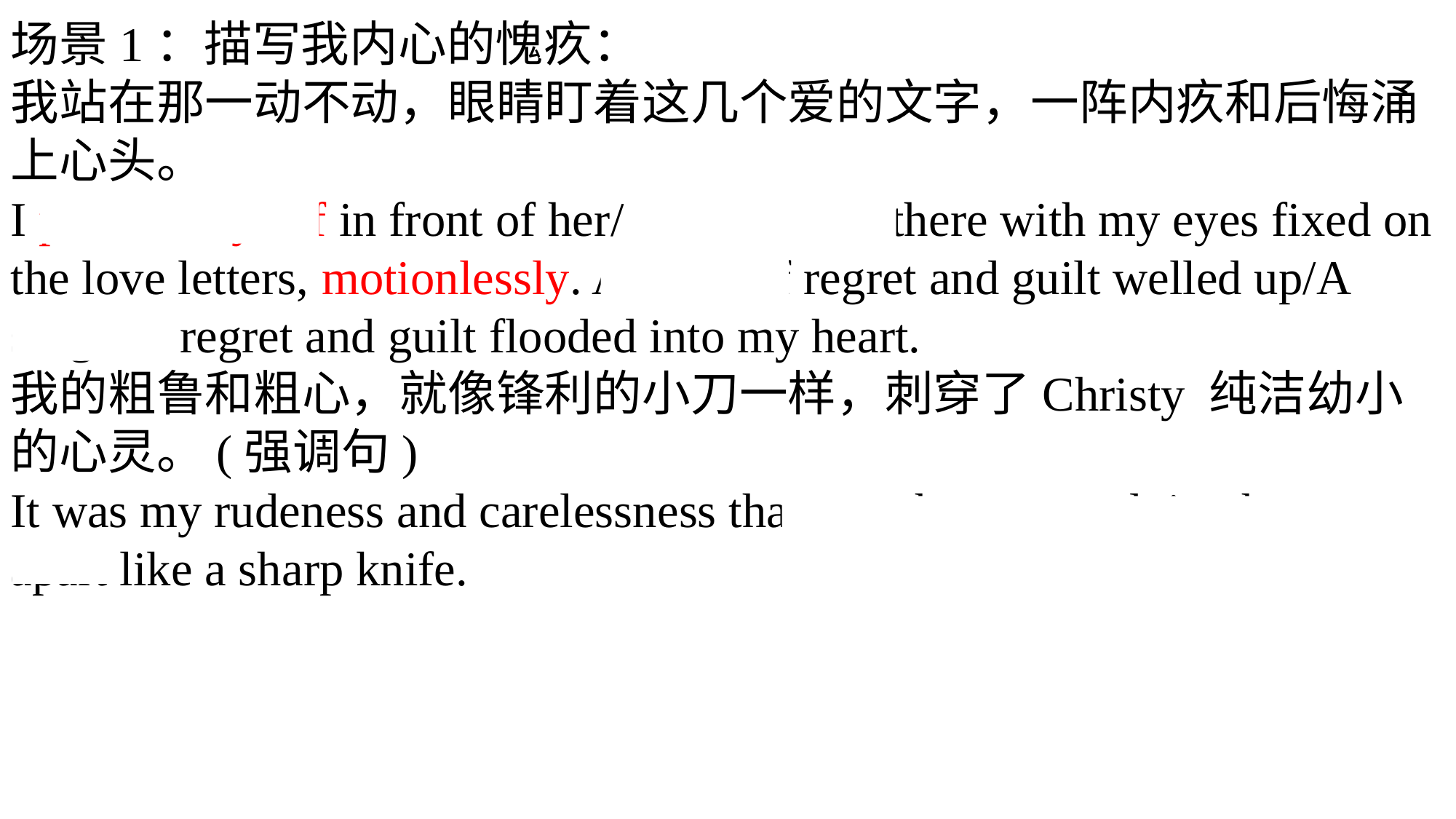

场景1：描写我内心的愧疚：
我站在那一动不动，眼睛盯着这几个爱的文字，一阵内疚和后悔涌上心头。
I planted myself in front of her/ stood rooted there with my eyes fixed on the love letters, motionlessly. A flood of regret and guilt welled up/A surge of regret and guilt flooded into my heart.
我的粗鲁和粗心，就像锋利的小刀一样，刺穿了Christy 纯洁幼小的心灵。(强调句)
It was my rudeness and carelessness that tore the pure and tiny heart  apart like a sharp knife.